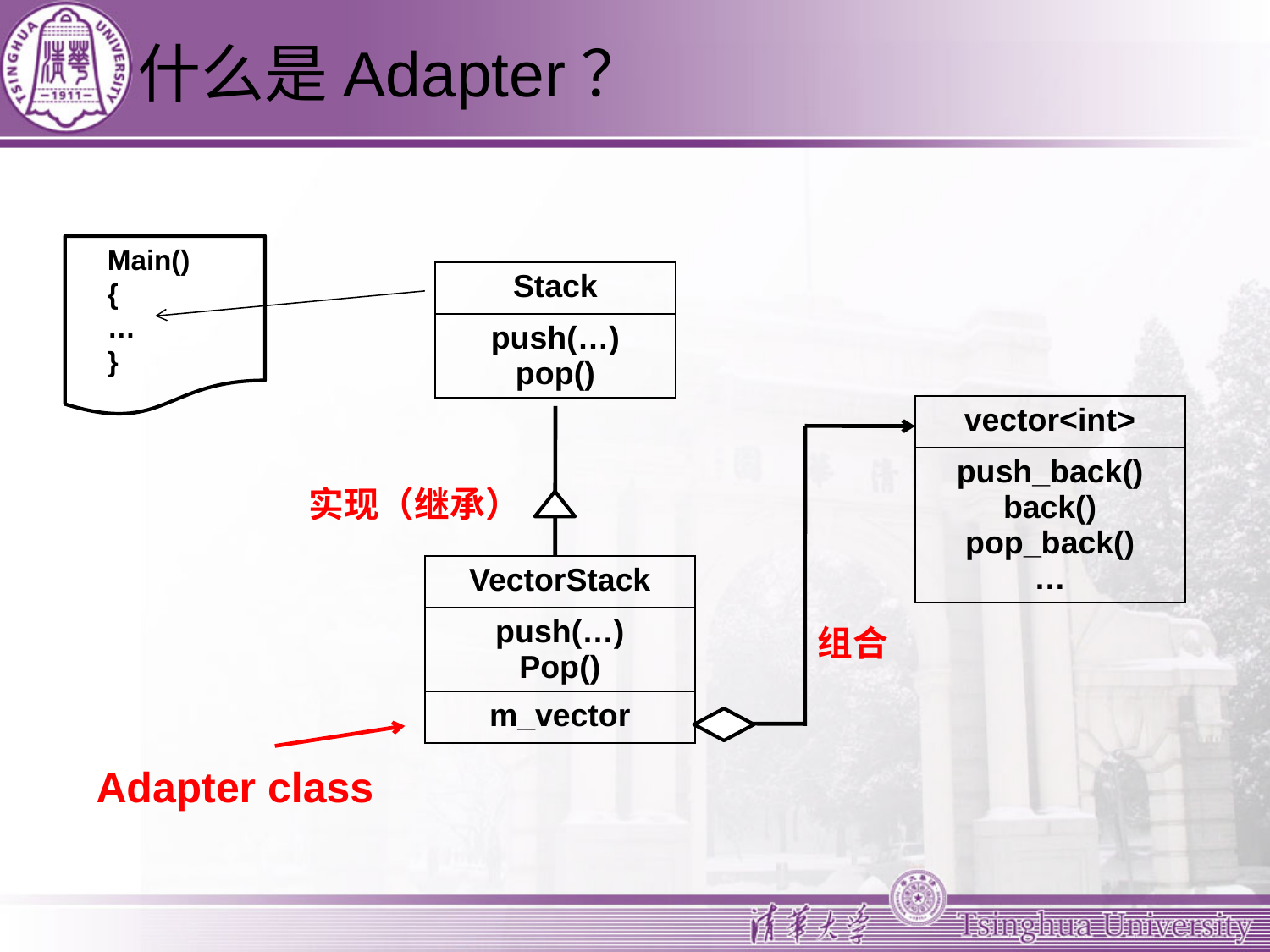

# 什么是Adapter？

Main()
{
…
}
| Stack |
| --- |
| push(…) pop() |
| vector<int> |
| --- |
| push\_back() back() pop\_back() … |
实现（继承）

| VectorStack |
| --- |
| push(…) Pop() |
| m\_vector |
组合

Adapter class